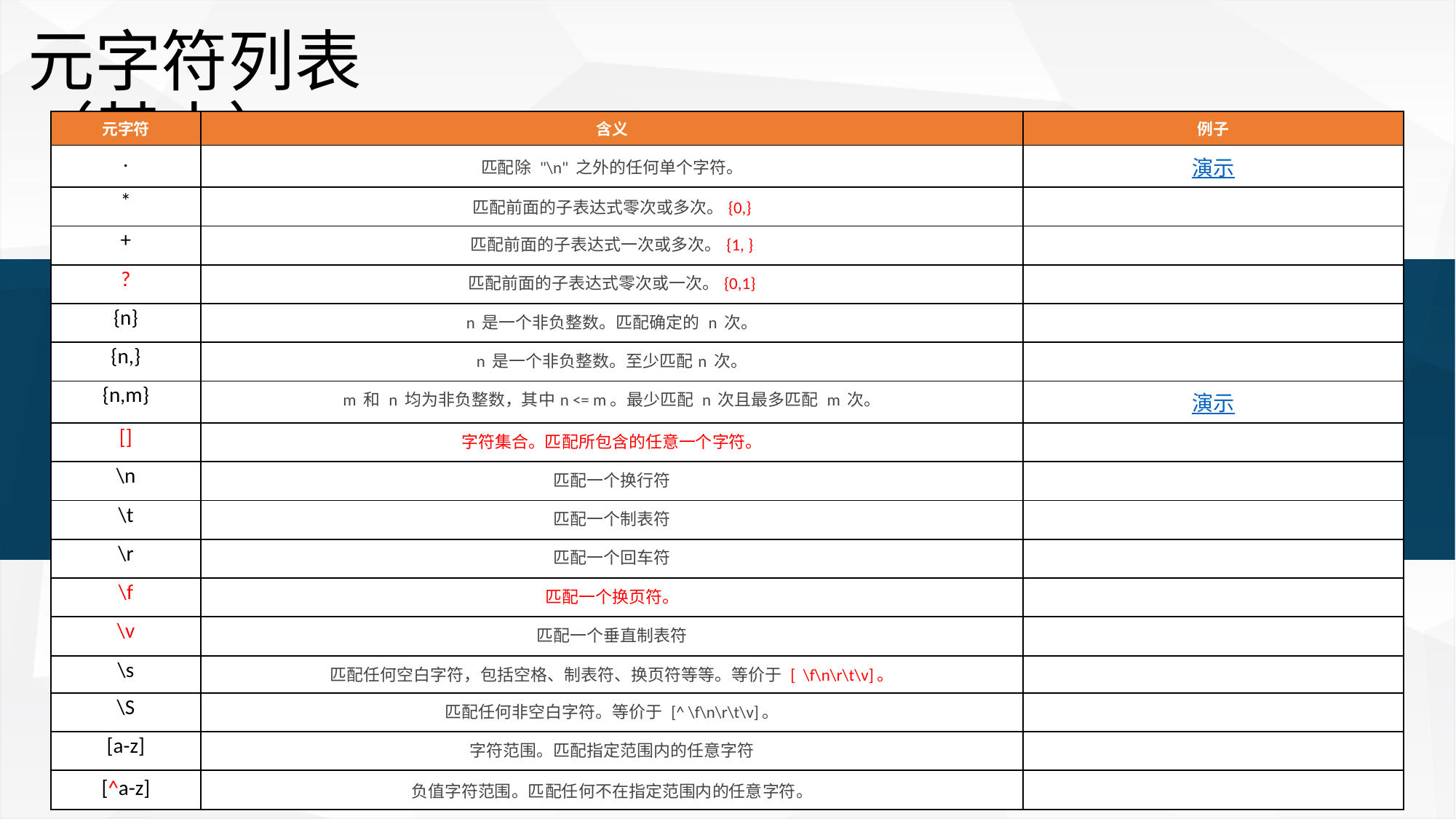

# 元字符列表（基本）
| 元字符 | 含义 | 例子 |
| --- | --- | --- |
| . | 匹配除 "\n" 之外的任何单个字符。 | 演示 |
| \* | 匹配前面的子表达式零次或多次。{0,} |  |
| + | 匹配前面的子表达式一次或多次。{1, } |  |
| ? | 匹配前面的子表达式零次或一次。{0,1} |  |
| {n} | n 是一个非负整数。匹配确定的 n 次。 |  |
| {n,} | n 是一个非负整数。至少匹配n 次。 |  |
| {n,m} | m 和 n 均为非负整数，其中n <= m。最少匹配 n 次且最多匹配 m 次。 | 演示 |
| [] | 字符集合。匹配所包含的任意一个字符。 |  |
| \n | 匹配一个换行符 |  |
| \t | 匹配一个制表符 |  |
| \r | 匹配一个回车符 |  |
| \f | 匹配一个换页符。 |  |
| \v | 匹配一个垂直制表符 |  |
| \s | 匹配任何空白字符，包括空格、制表符、换页符等等。等价于 [ \f\n\r\t\v]。 |  |
| \S | 匹配任何非空白字符。等价于 [^ \f\n\r\t\v]。 |  |
| [a-z] | 字符范围。匹配指定范围内的任意字符 |  |
| [^a-z] | 负值字符范围。匹配任何不在指定范围内的任意字符。 |  |